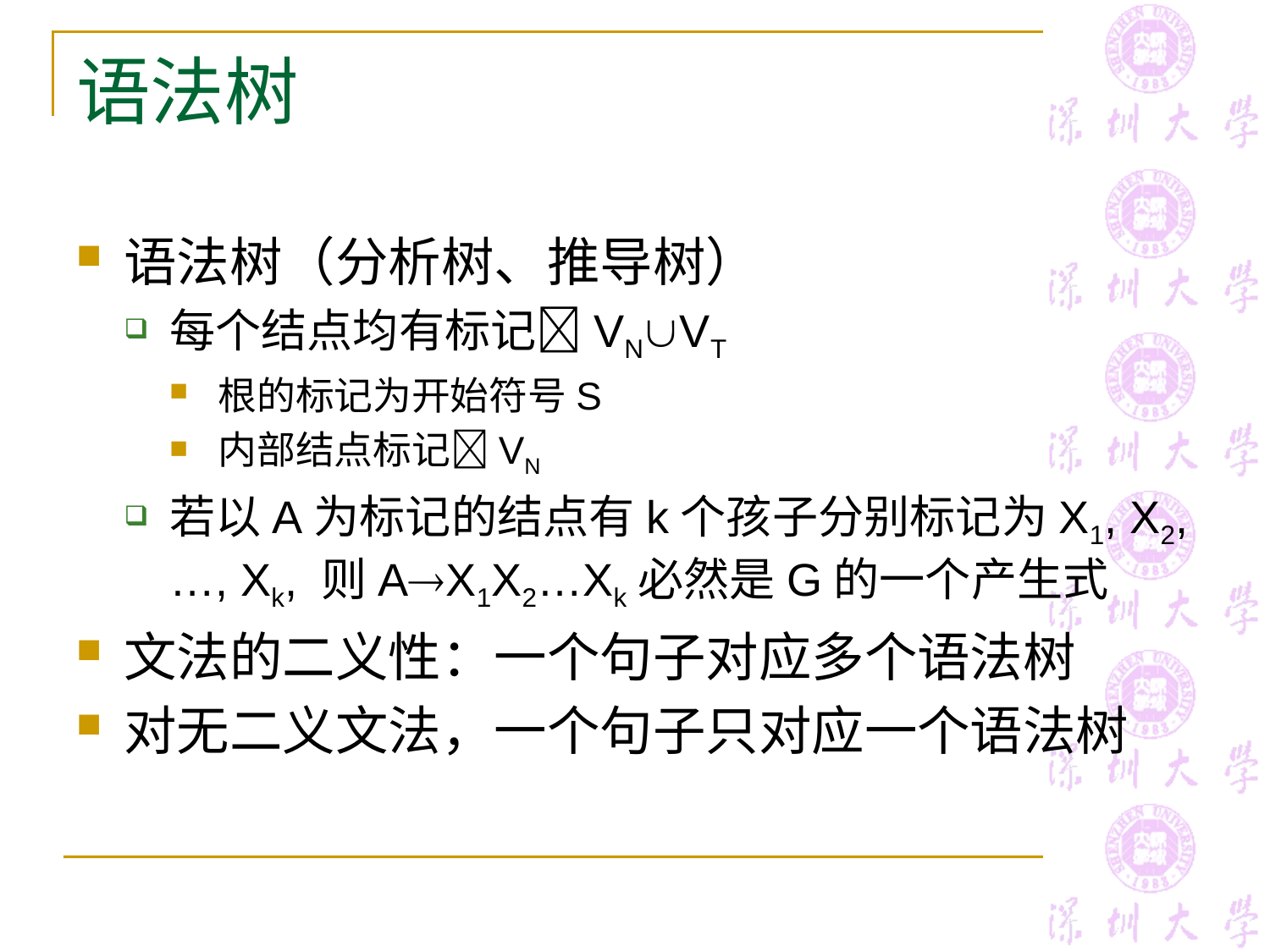

# 语法树
语法树（分析树、推导树）
每个结点均有标记∈VN∪VT
根的标记为开始符号S
内部结点标记∈VN
若以A为标记的结点有k个孩子分别标记为X1, X2, …, Xk, 则A→X1X2…Xk必然是G的一个产生式
文法的二义性：一个句子对应多个语法树
对无二义文法，一个句子只对应一个语法树